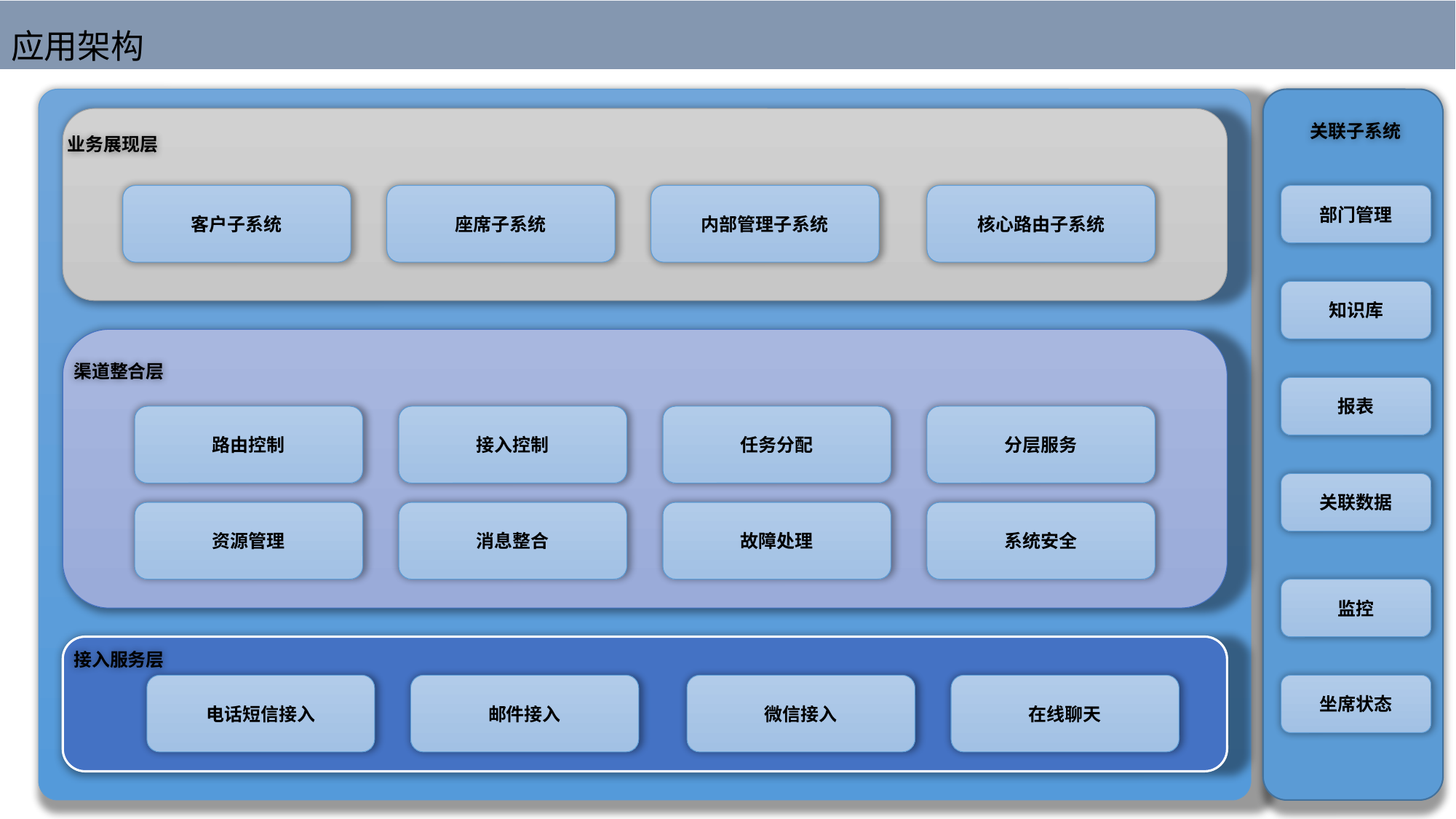

应用架构

关联子系统

业务展现层
客户子系统
座席子系统
内部管理子系统
核心路由子系统
部门管理
知识库

渠道整合层
路由控制
接入控制
任务分配
分层服务
资源管理
消息整合
故障处理
系统安全
报表
关联数据
监控
接入服务层

电话短信接入
邮件接入
微信接入
在线聊天
坐席状态